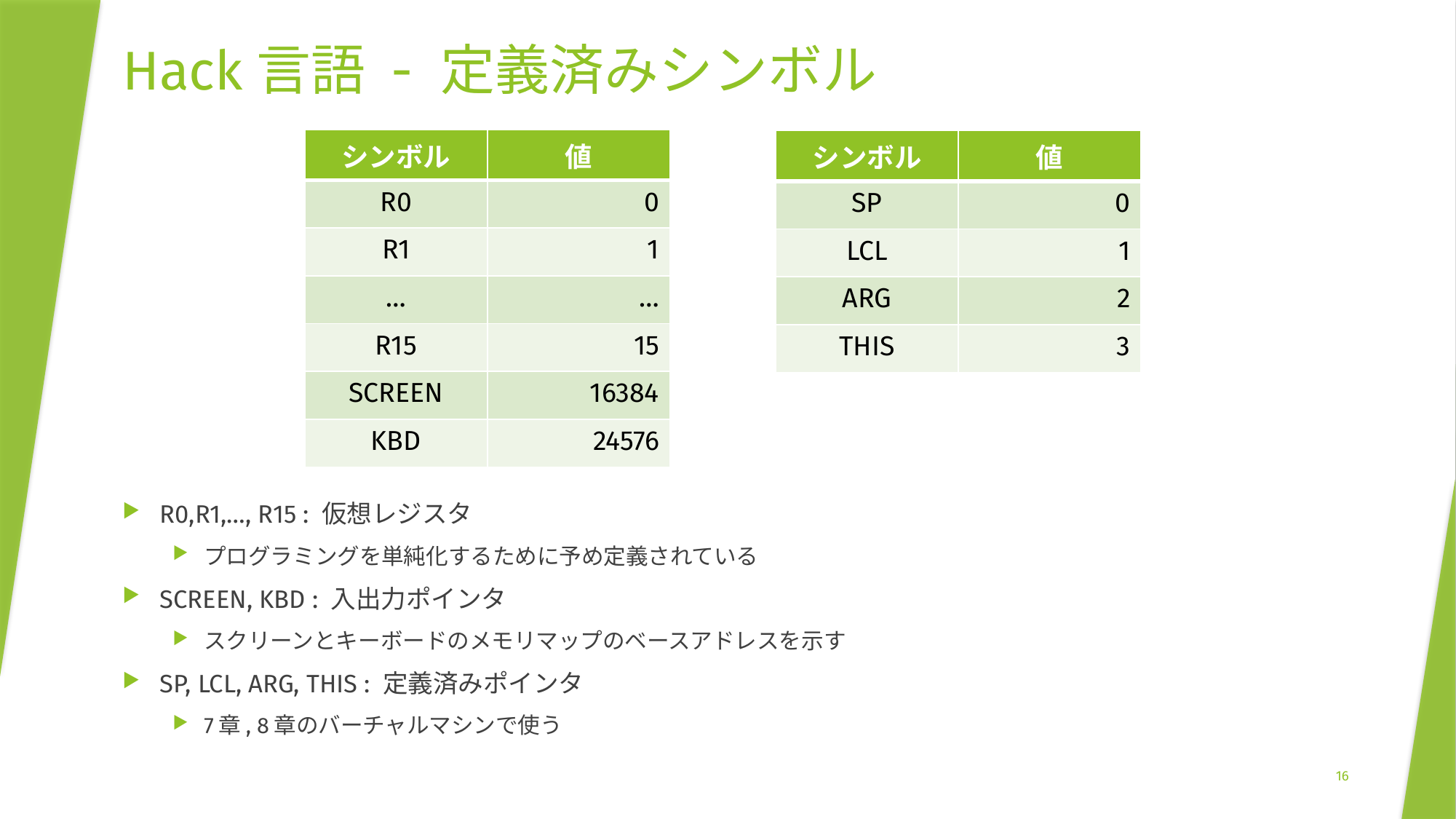

# Hack言語 - 定義済みシンボル
| シンボル | 値 |
| --- | --- |
| R0 | 0 |
| R1 | 1 |
| … | … |
| R15 | 15 |
| SCREEN | 16384 |
| KBD | 24576 |
| シンボル | 値 |
| --- | --- |
| SP | 0 |
| LCL | 1 |
| ARG | 2 |
| THIS | 3 |

R0,R1,…, R15 : 仮想レジスタ
プログラミングを単純化するために予め定義されている
SCREEN, KBD : 入出力ポインタ
スクリーンとキーボードのメモリマップのベースアドレスを示す
SP, LCL, ARG, THIS : 定義済みポインタ
7章, 8章のバーチャルマシンで使う

16